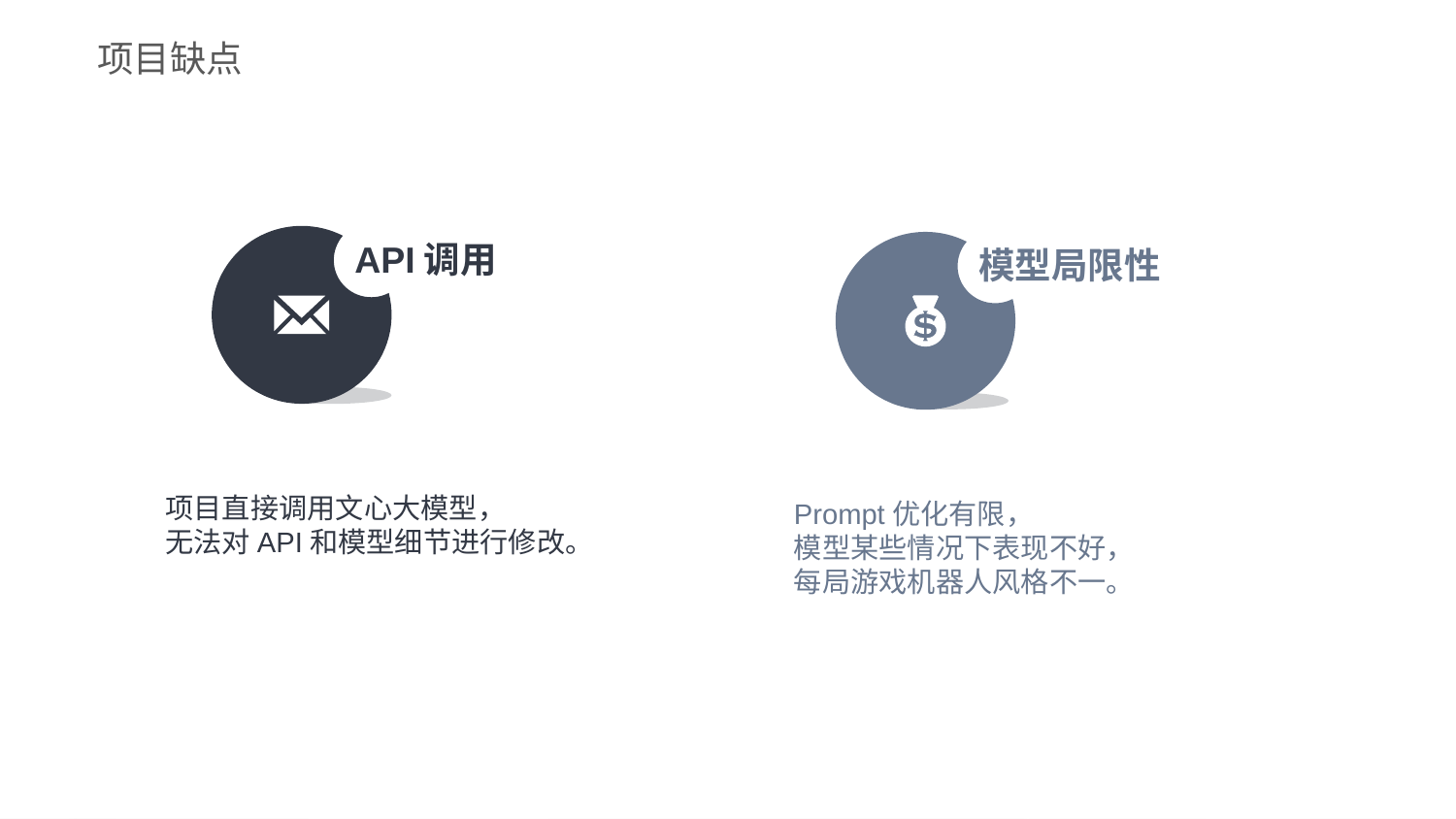

项目缺点

API调用

模型局限性

项目直接调用文心大模型，
无法对API和模型细节进行修改。
Prompt优化有限，
模型某些情况下表现不好，
每局游戏机器人风格不一。